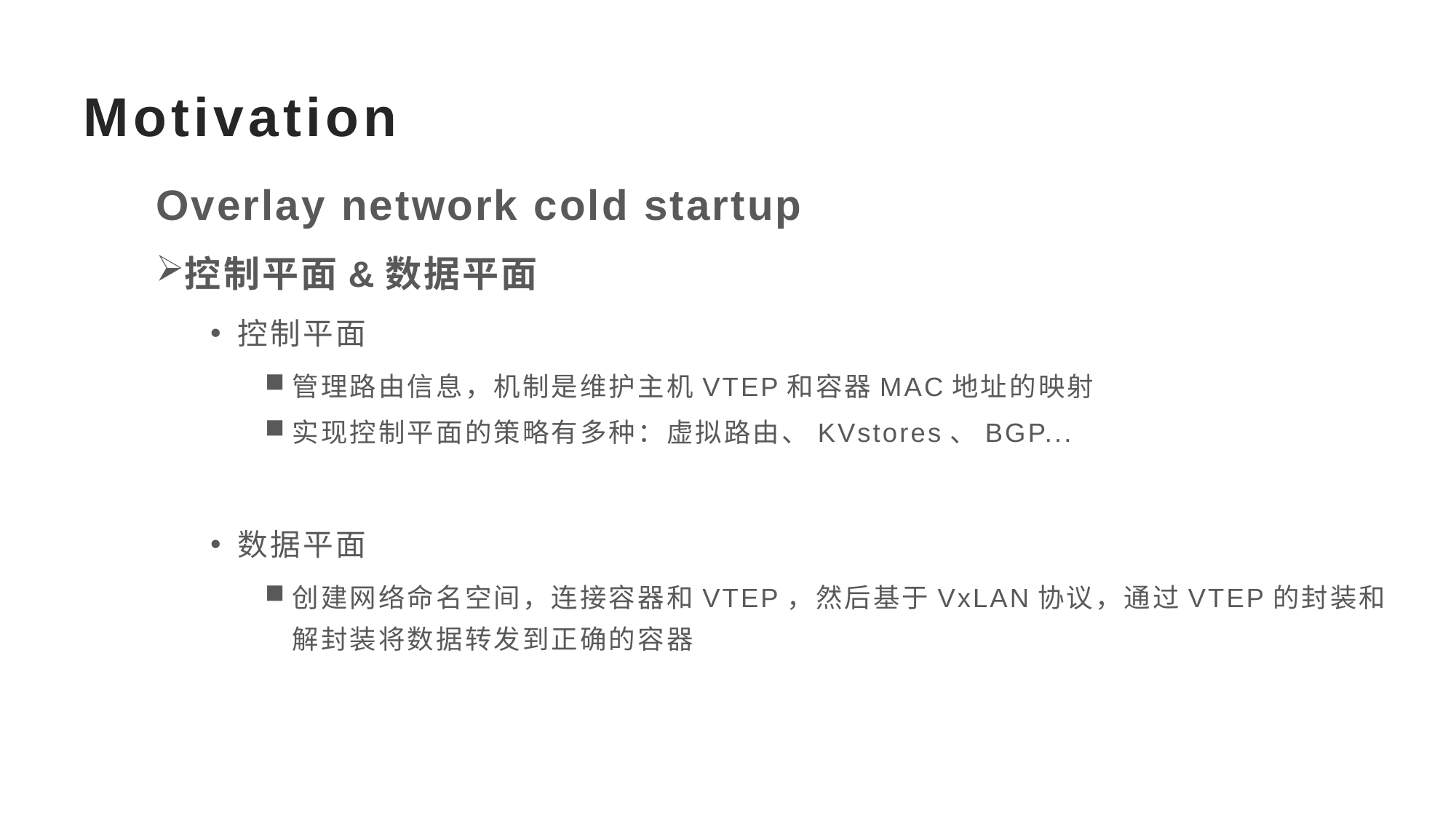

# Motivation
Overlay network cold startup
控制平面&数据平面
控制平面
管理路由信息，机制是维护主机VTEP和容器MAC地址的映射
实现控制平面的策略有多种：虚拟路由、KVstores、BGP...

数据平面
创建网络命名空间，连接容器和VTEP，然后基于VxLAN协议，通过VTEP的封装和解封装将数据转发到正确的容器